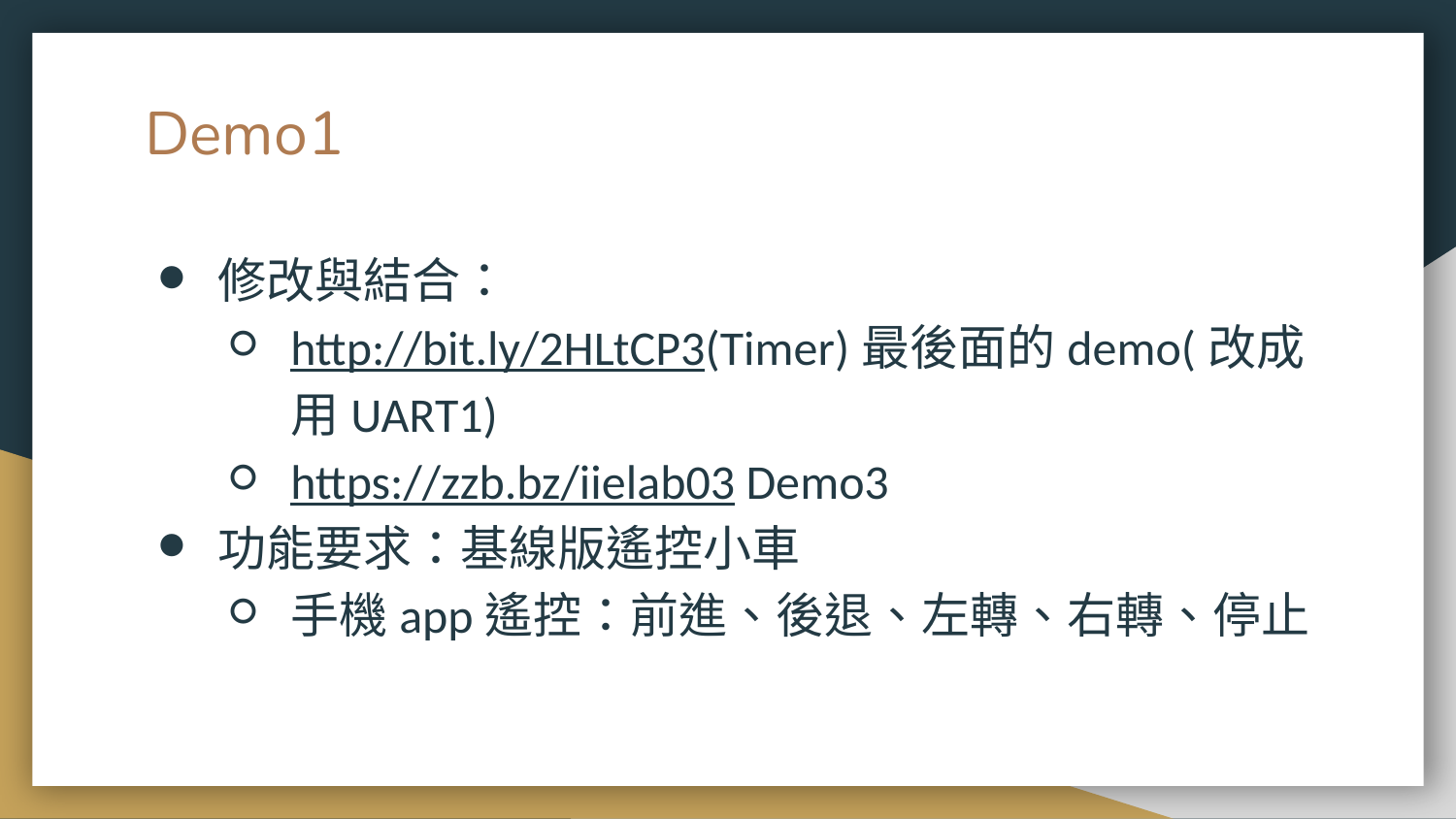

# Demo1
修改與結合：
http://bit.ly/2HLtCP3(Timer)最後面的demo(改成用UART1)
https://zzb.bz/iielab03 Demo3
功能要求：基線版遙控小車
手機app遙控：前進、後退、左轉、右轉、停止